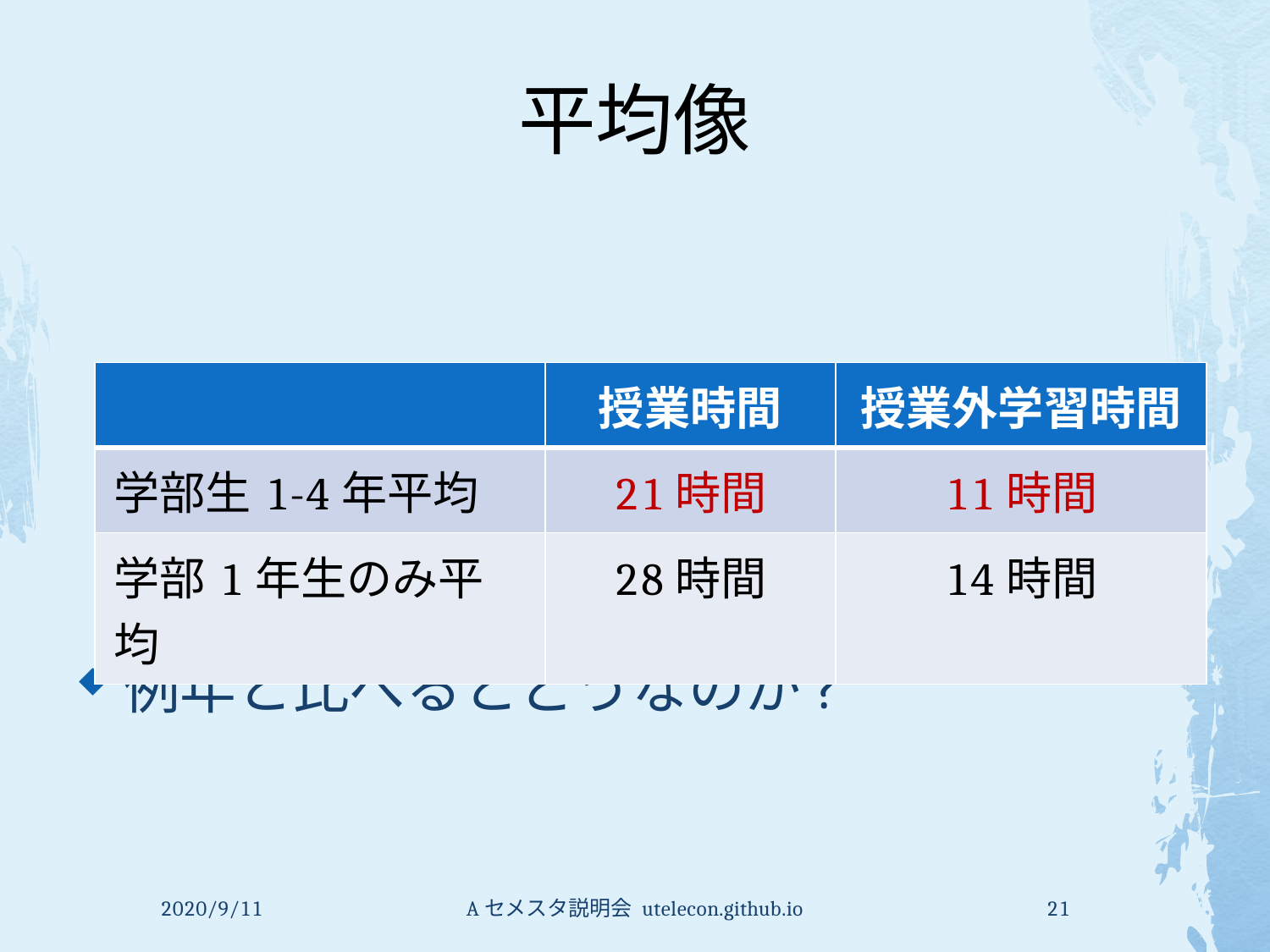

# 平均像
|  | 授業時間 | 授業外学習時間 |
| --- | --- | --- |
| 学部生1-4年平均 | 21時間 | 11時間 |
| 学部1年生のみ平均 | 28時間 | 14時間 |
例年と比べるとどうなのか?
2020/9/11
Aセメスタ説明会 utelecon.github.io
21